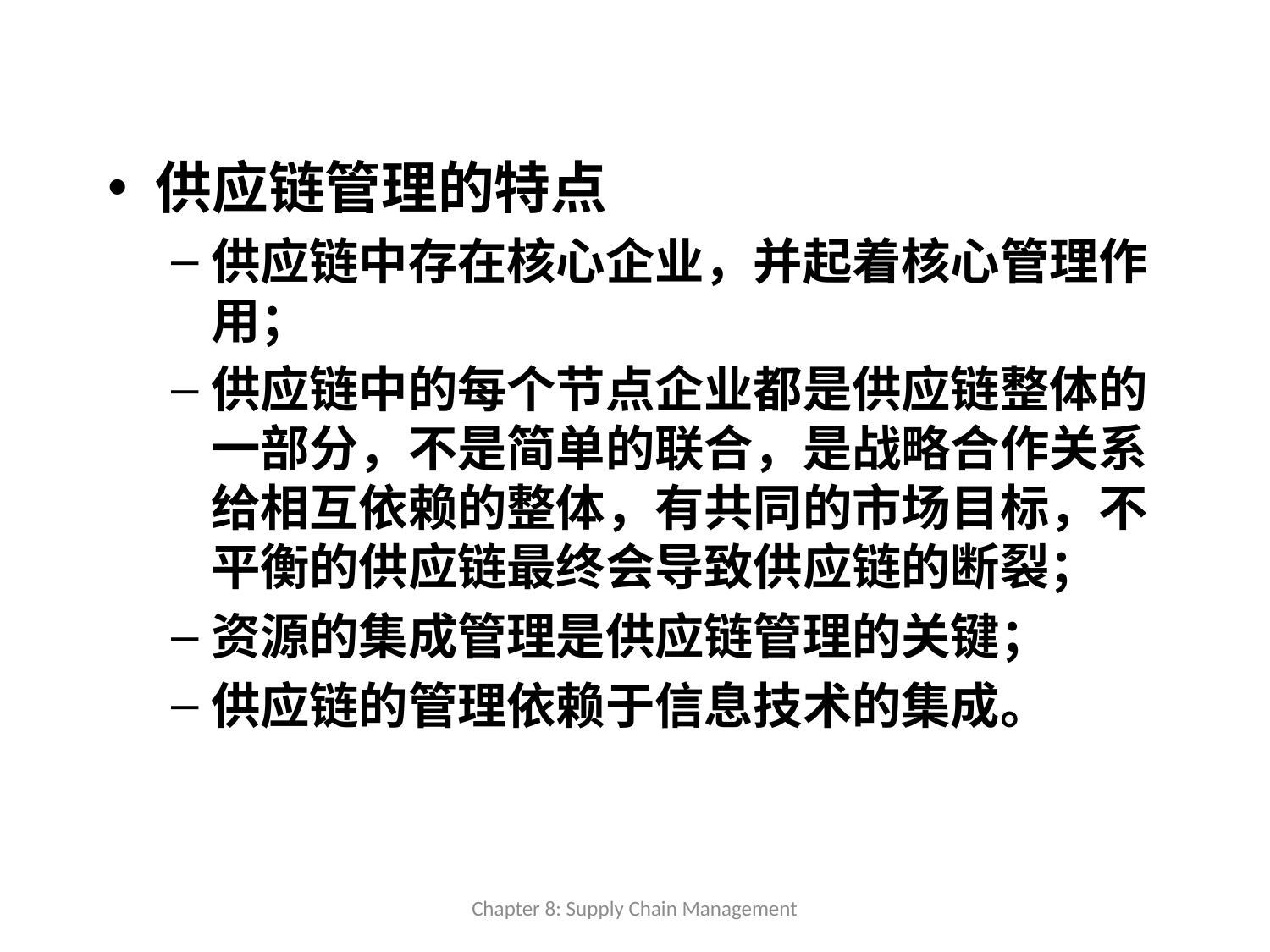

供应链管理的特点
供应链中存在核心企业，并起着核心管理作用；
供应链中的每个节点企业都是供应链整体的一部分，不是简单的联合，是战略合作关系给相互依赖的整体，有共同的市场目标，不平衡的供应链最终会导致供应链的断裂；
资源的集成管理是供应链管理的关键；
供应链的管理依赖于信息技术的集成。
Chapter 8: Supply Chain Management